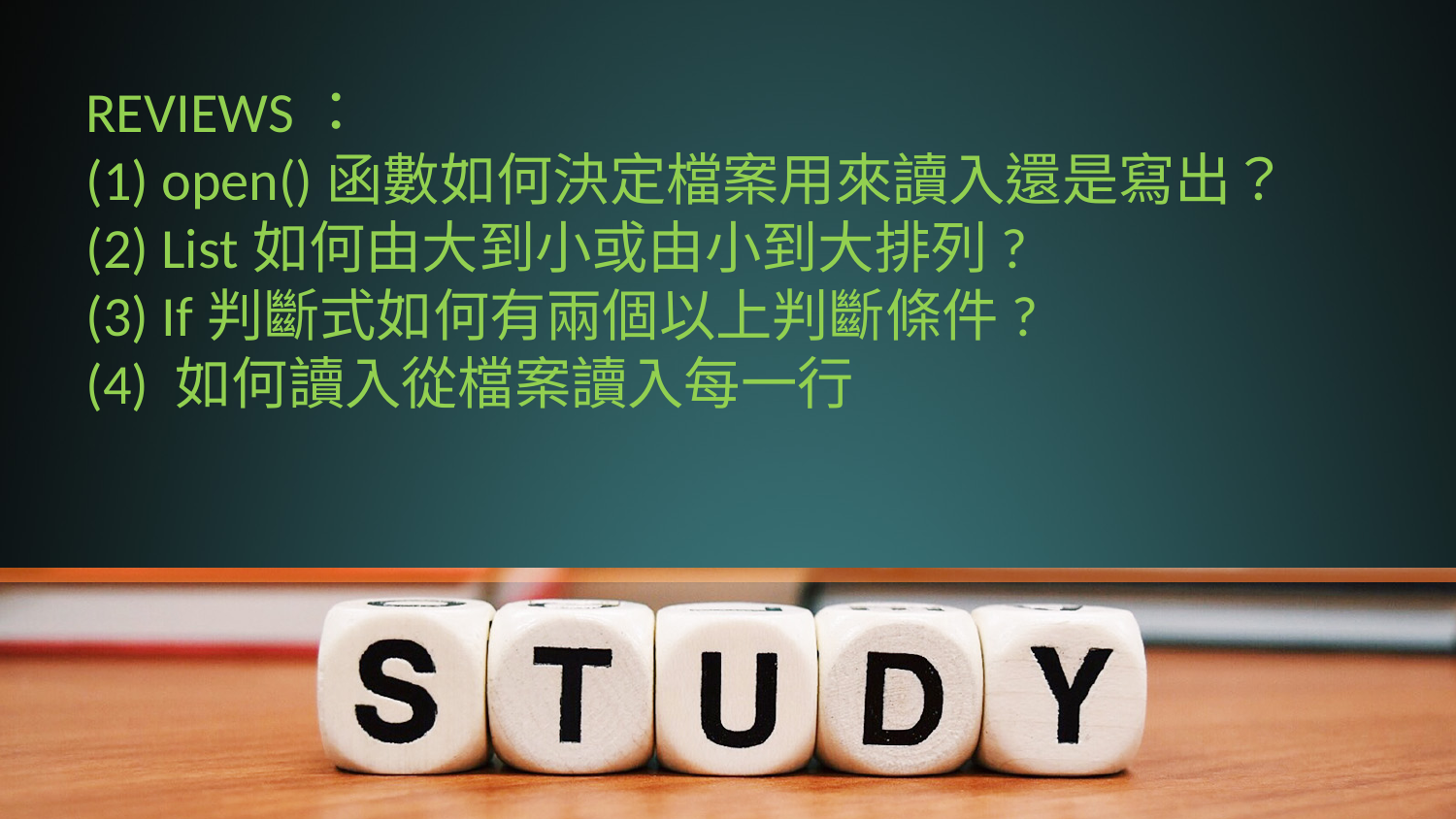

REVIEWS：
(1) open()函數如何決定檔案用來讀入還是寫出？
(2) List如何由大到小或由小到大排列?
(3) If判斷式如何有兩個以上判斷條件?
(4) 如何讀入從檔案讀入每一行